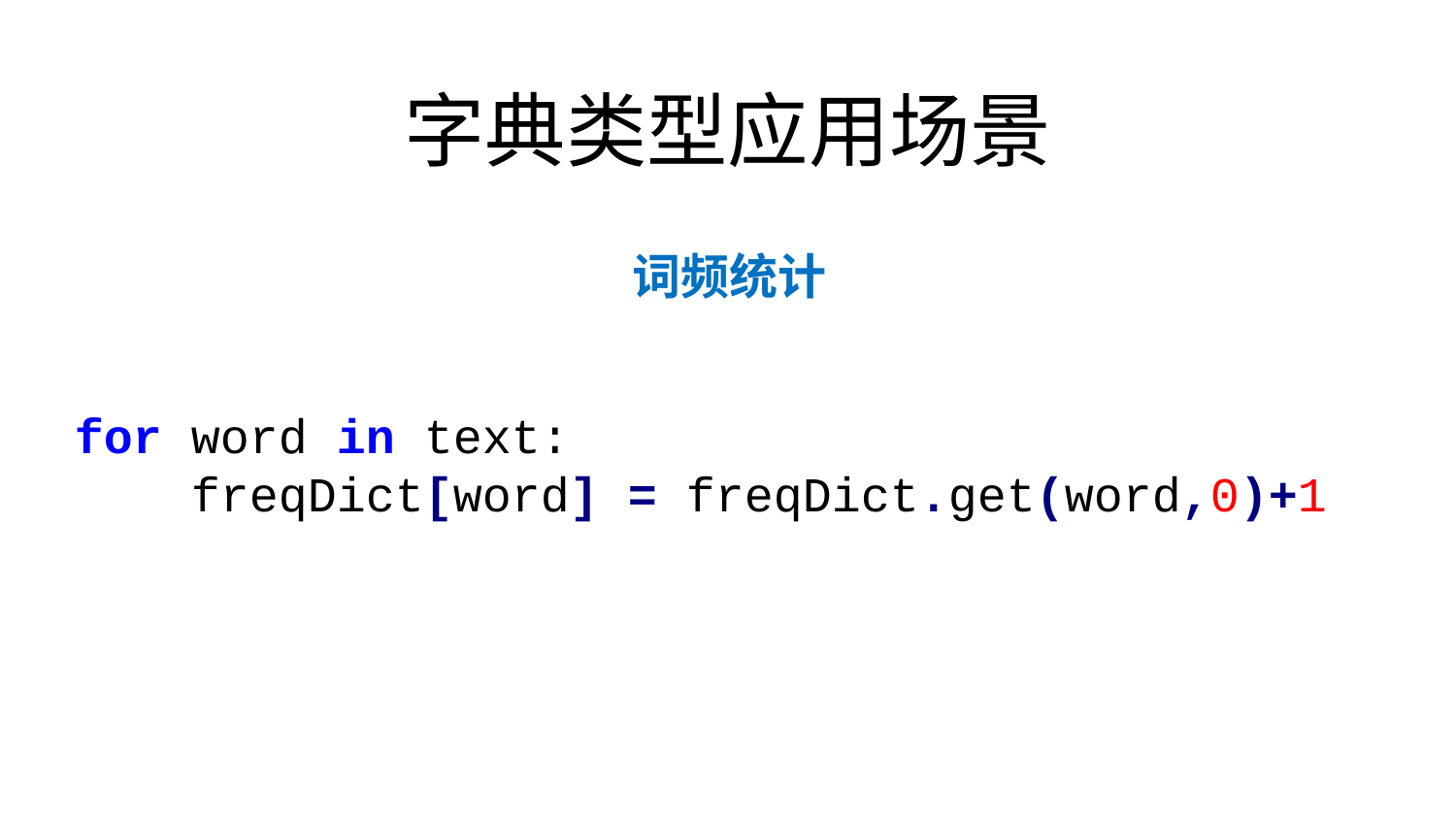

字典类型应用场景
词频统计
for word in text:
    freqDict[word] = freqDict.get(word,0)+1
24